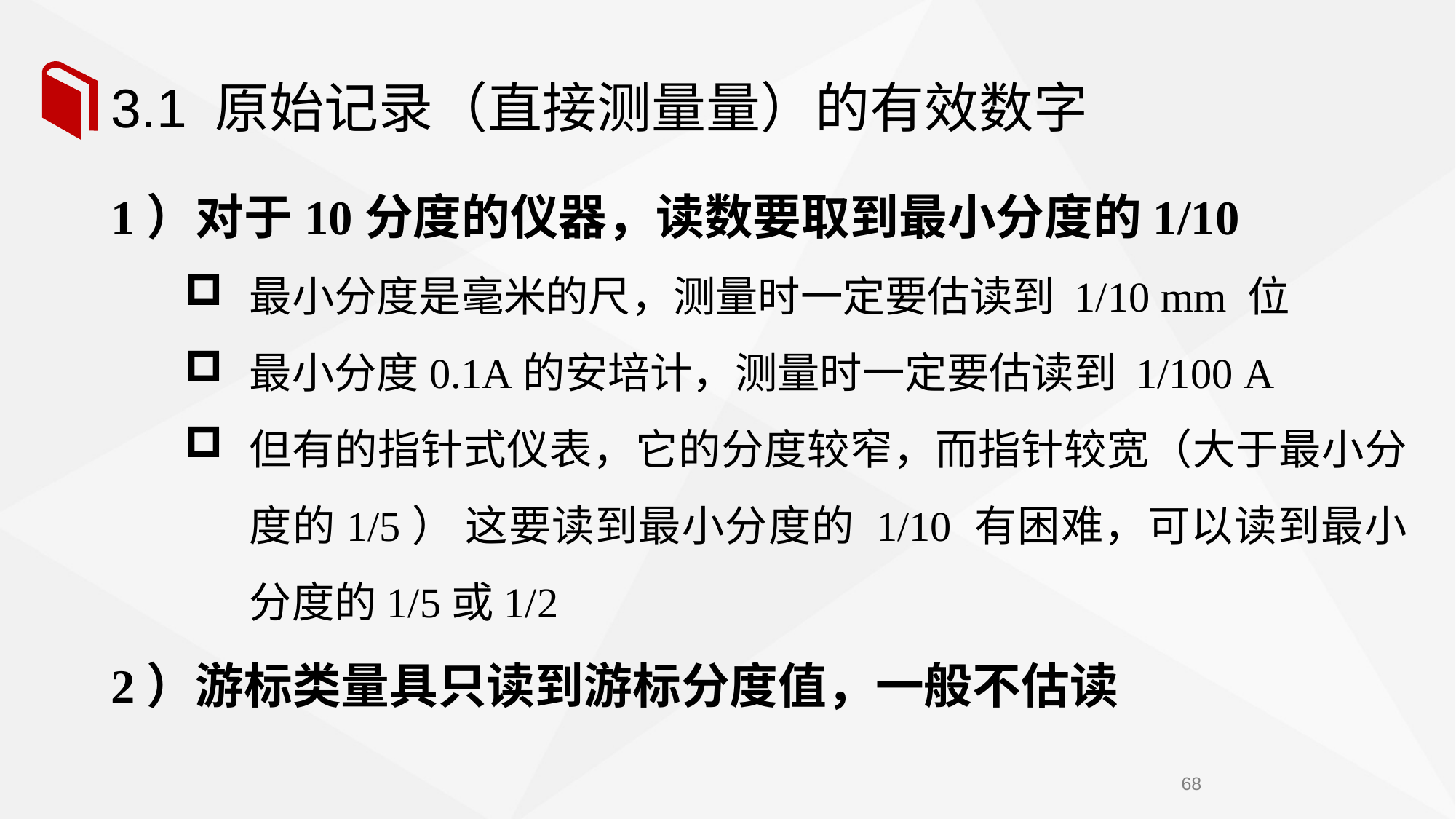

# 3.1 原始记录（直接测量量）的有效数字
1）对于10分度的仪器，读数要取到最小分度的1/10
最小分度是毫米的尺，测量时一定要估读到 1/10 mm 位
最小分度0.1A的安培计，测量时一定要估读到 1/100 A
但有的指针式仪表，它的分度较窄，而指针较宽（大于最小分度的1/5） 这要读到最小分度的 1/10 有困难，可以读到最小分度的1/5或1/2
2）游标类量具只读到游标分度值，一般不估读
68